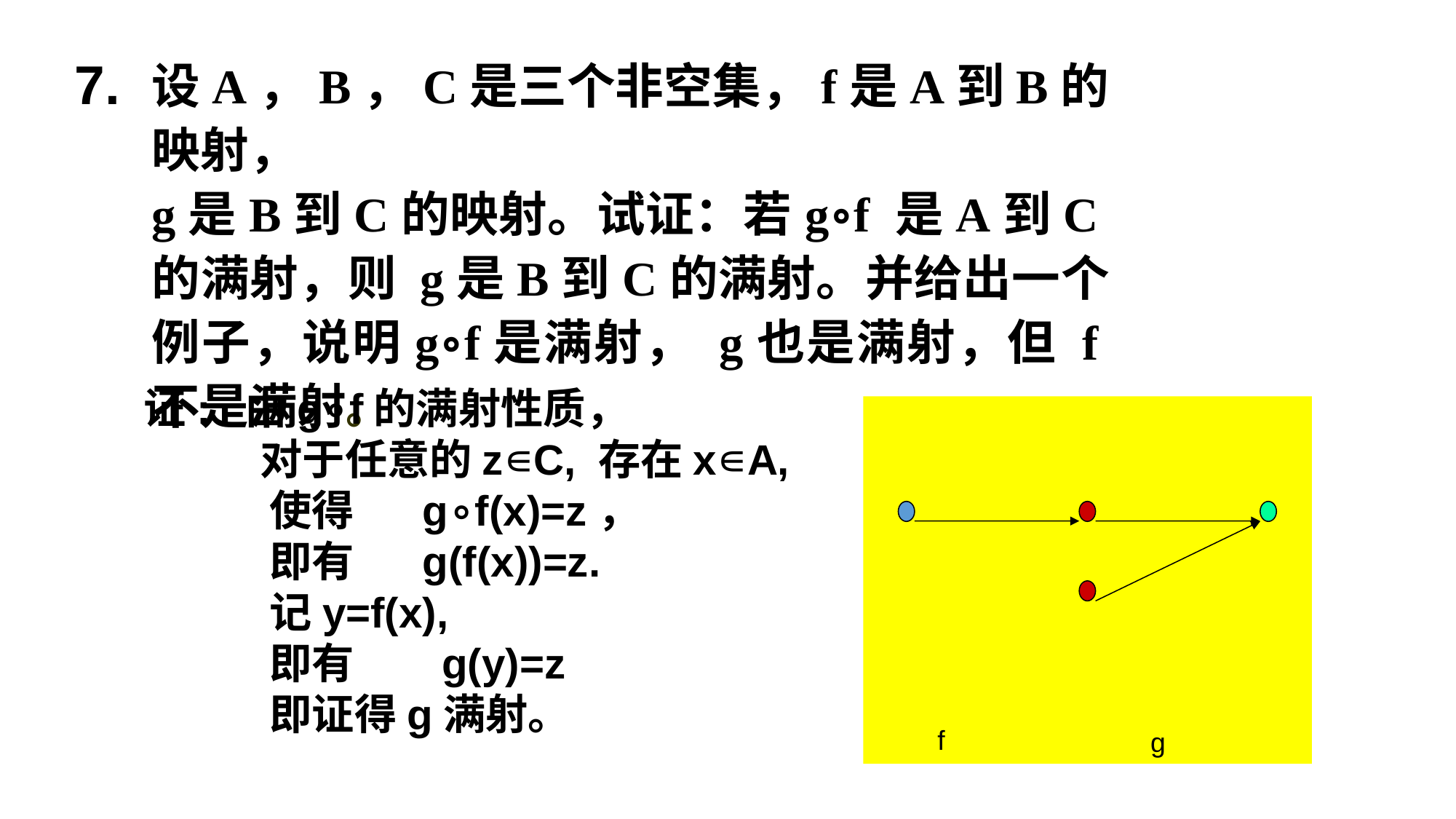

7.
设A，B，C是三个非空集，f是A到B的映射，
g是B到C的映射。试证：若g∘f 是A到C的满射，则 g是B到C的满射。并给出一个例子，说明g∘f是满射， g也是满射，但 f不是满射。
证:  由g∘f的满射性质，
           对于任意的z∊C, 存在x∊A,
            使得      g∘f(x)=z，
            即有      g(f(x))=z.
            记y=f(x),
            即有        g(y)=z
            即证得g满射。

f
g